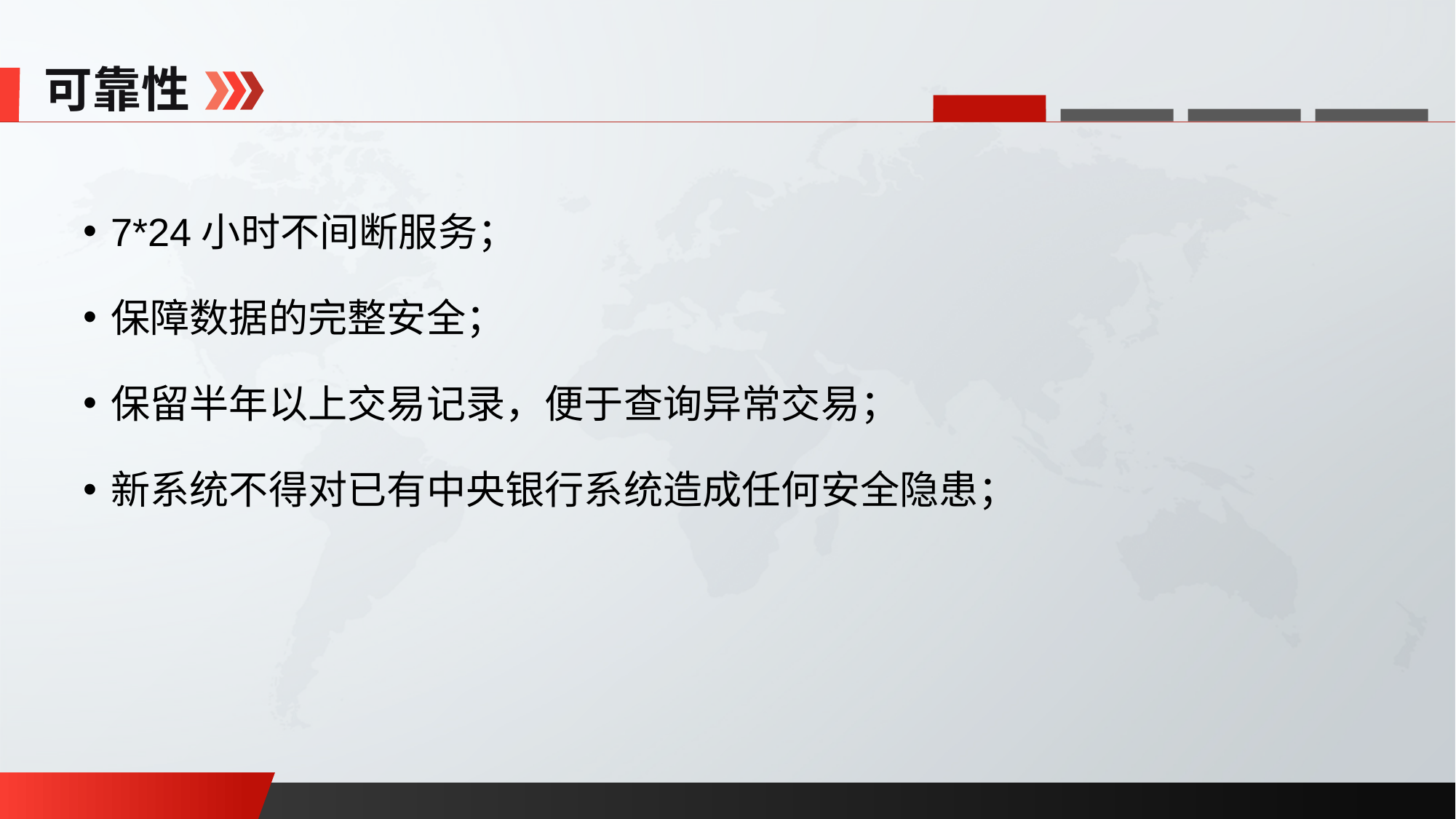

可靠性

7*24小时不间断服务；
保障数据的完整安全；
保留半年以上交易记录，便于查询异常交易；
新系统不得对已有中央银行系统造成任何安全隐患；